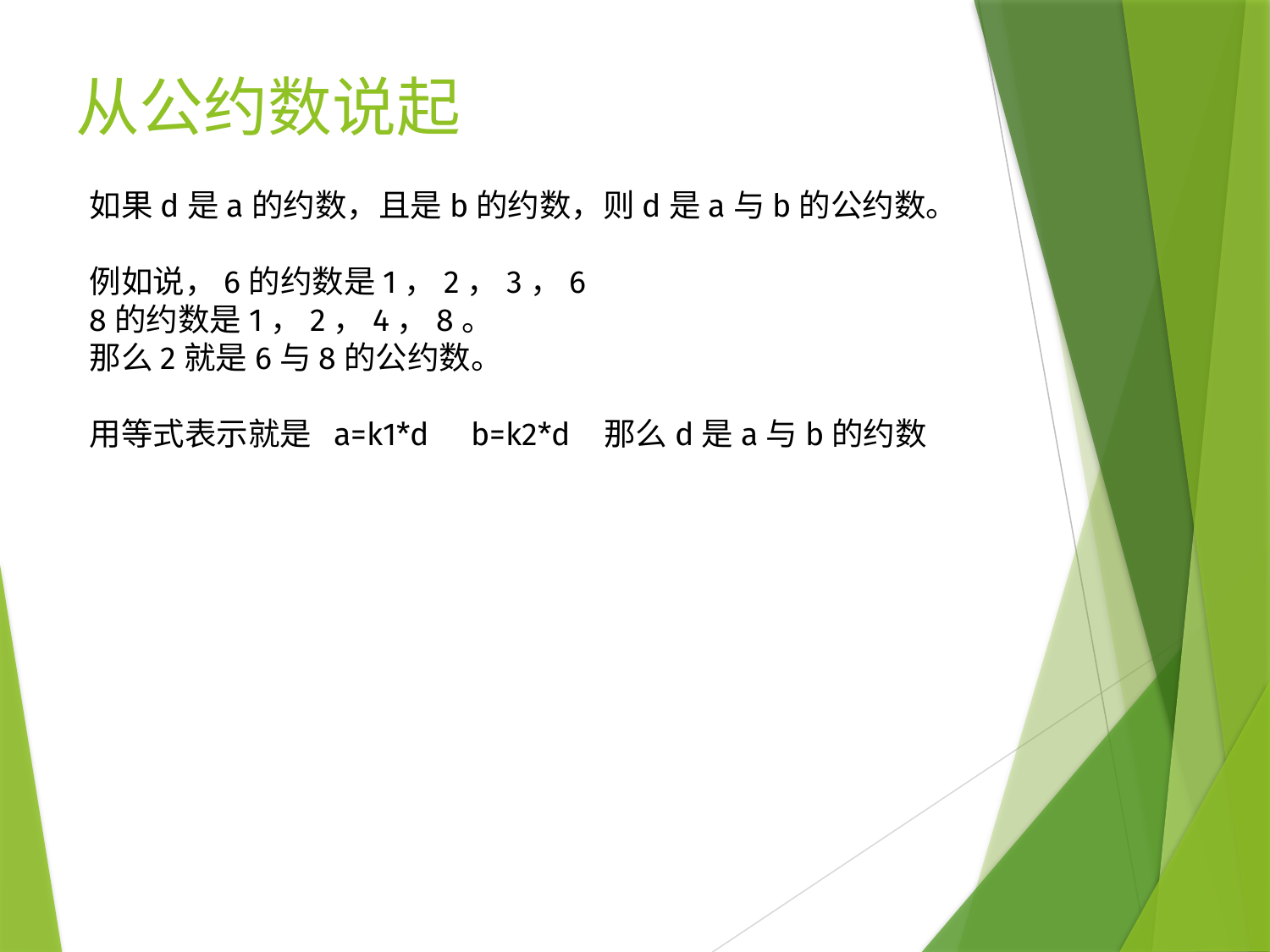

# 从公约数说起
如果d是a的约数，且是b的约数，则d是a与b的公约数。

例如说，6的约数是1，2，3，6
8的约数是1，2，4，8。
那么2就是6与8的公约数。

用等式表示就是  a=k1*d     b=k2*d   那么d是a与b的约数